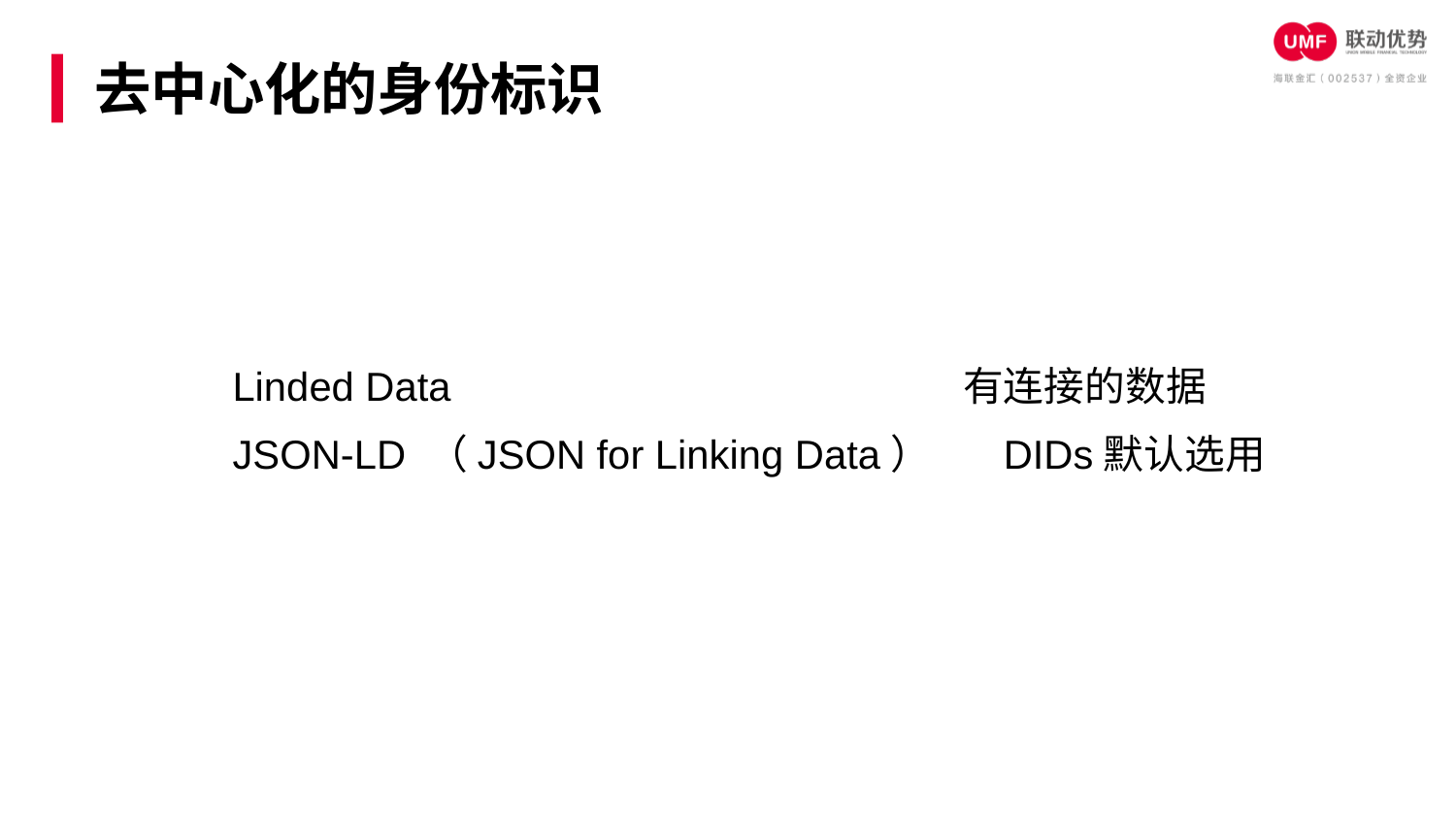

去中心化的身份标识
Linded Data                                             有连接的数据
JSON-LD （JSON for Linking Data）       DIDs默认选用